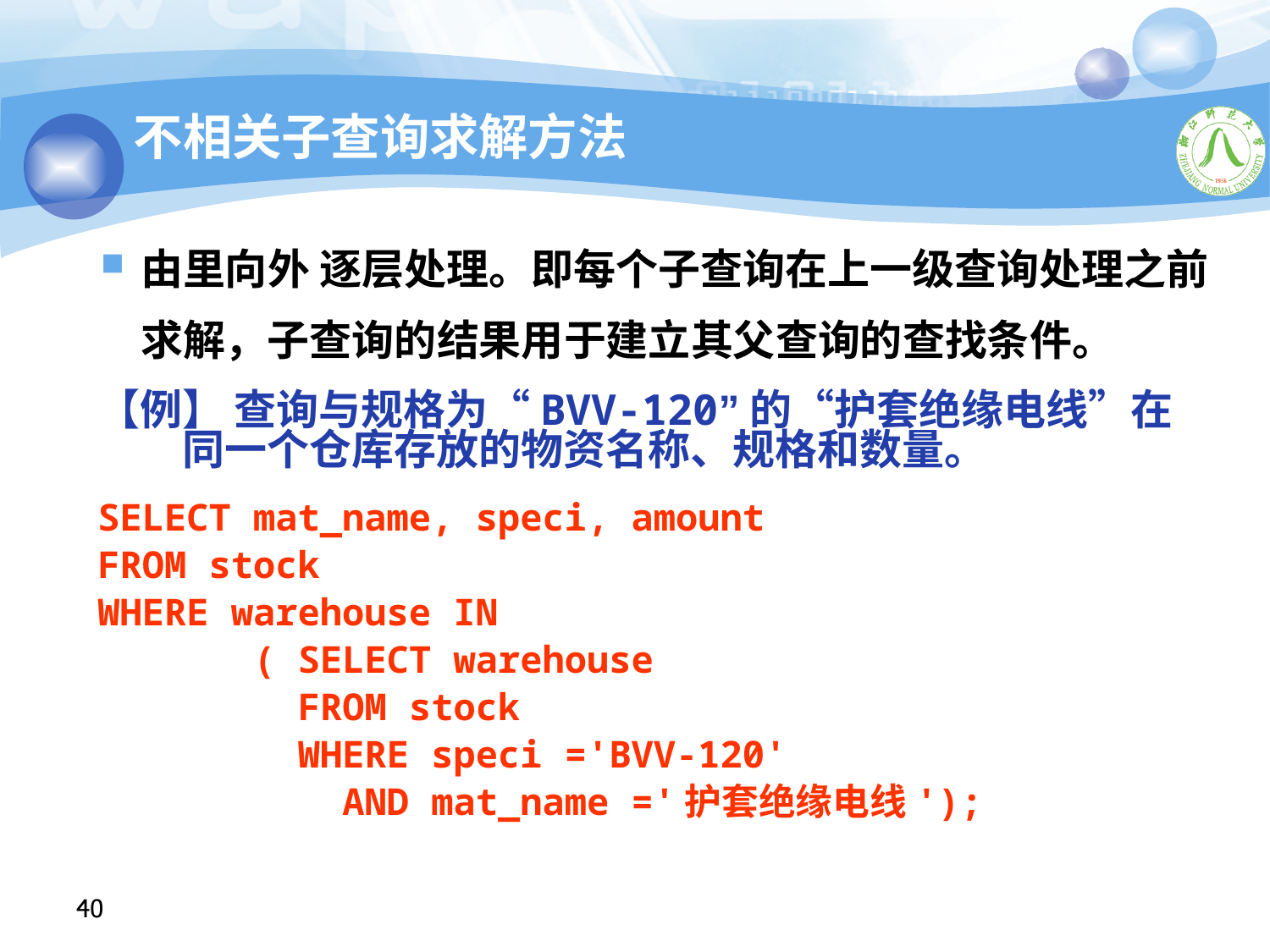

# 不相关子查询求解方法
由里向外 逐层处理。即每个子查询在上一级查询处理之前求解，子查询的结果用于建立其父查询的查找条件。

【例】 查询与规格为“BVV-120”的“护套绝缘电线”在同一个仓库存放的物资名称、规格和数量。

SELECT mat_name, speci, amount
FROM stock
WHERE warehouse IN
       ( SELECT warehouse
         FROM stock
         WHERE speci ='BVV-120'
           AND mat_name ='护套绝缘电线');
40